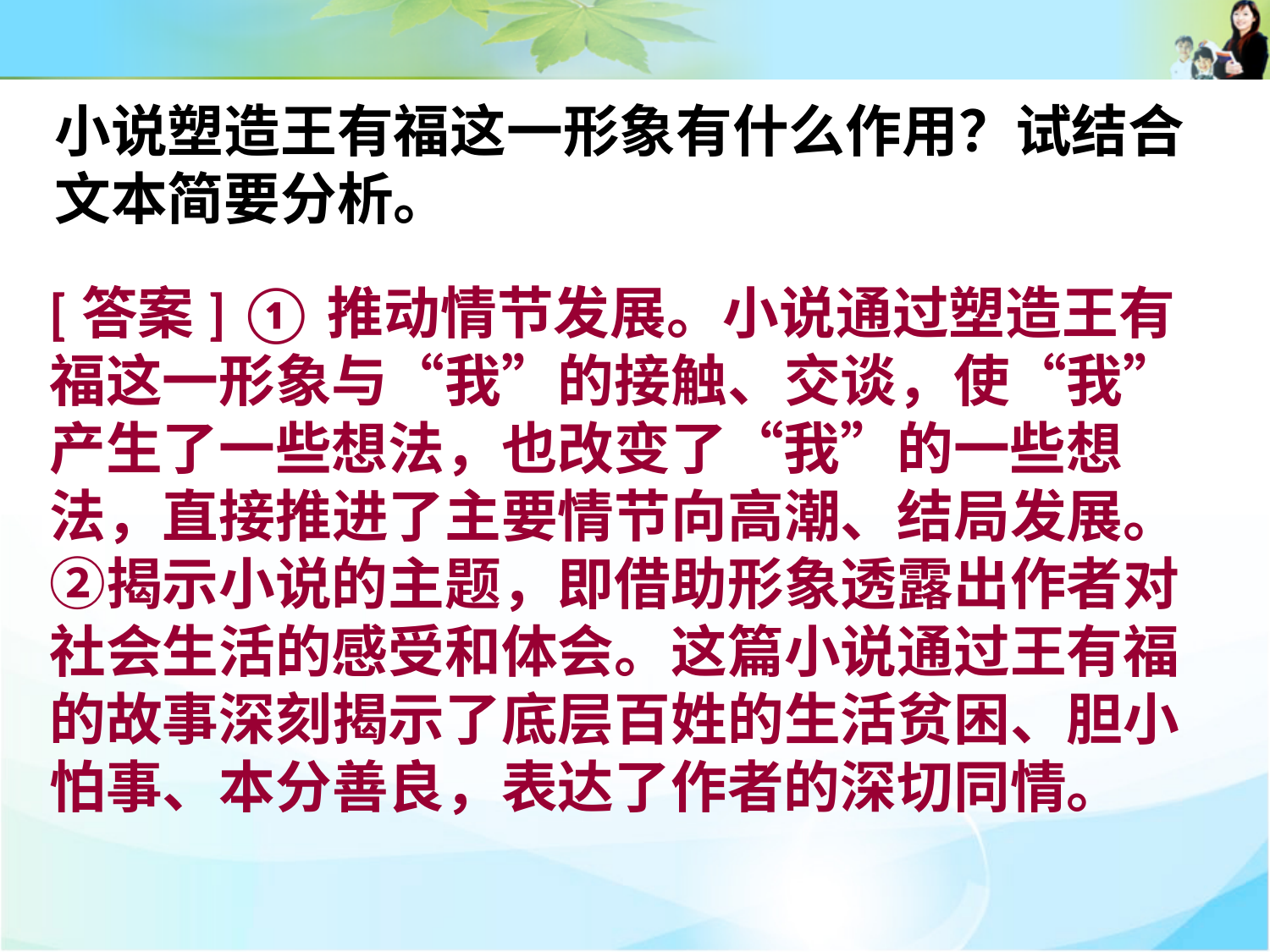

小说塑造王有福这一形象有什么作用？试结合文本简要分析。
[答案] ①推动情节发展。小说通过塑造王有福这一形象与“我”的接触、交谈，使“我”产生了一些想法，也改变了“我”的一些想法，直接推进了主要情节向高潮、结局发展。②揭示小说的主题，即借助形象透露出作者对社会生活的感受和体会。这篇小说通过王有福的故事深刻揭示了底层百姓的生活贫困、胆小怕事、本分善良，表达了作者的深切同情。